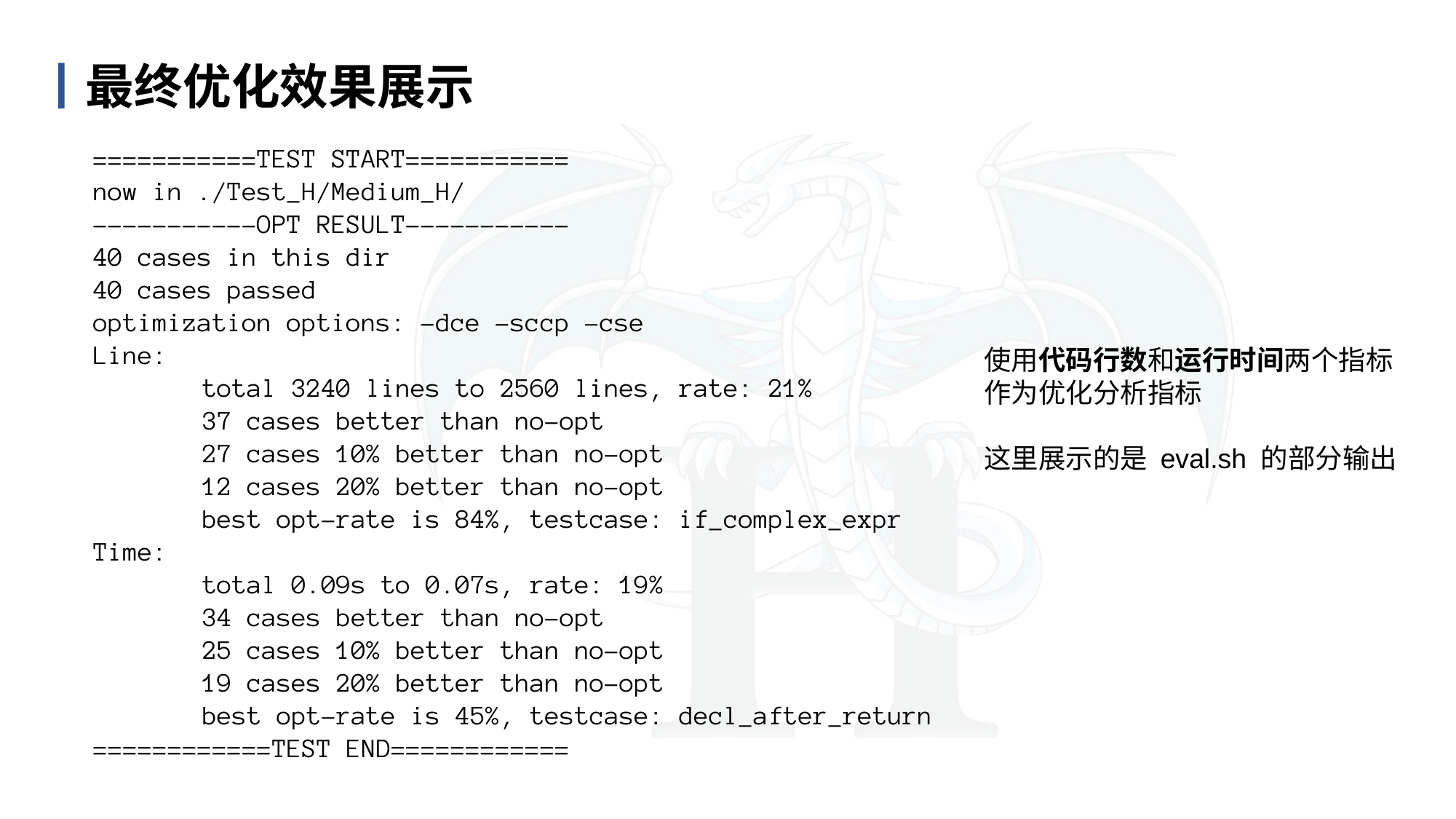

丨最终优化效果展示
目 录
content
===========TEST START===========
now in ./Test_H/Medium_H/
-----------OPT RESULT-----------
40 cases in this dir
40 cases passed
optimization options: -dce -sccp –cse
Line:
	total 3240 lines to 2560 lines, rate: 21%
	37 cases better than no-opt
	27 cases 10% better than no-opt
	12 cases 20% better than no-opt
	best opt-rate is 84%, testcase: if_complex_expr
Time:
	total 0.09s to 0.07s, rate: 19%
	34 cases better than no-opt
	25 cases 10% better than no-opt
	19 cases 20% better than no-opt
	best opt-rate is 45%, testcase: decl_after_return ============TEST END============
使用代码行数和运行时间两个指标作为优化分析指标

这里展示的是 eval.sh 的部分输出